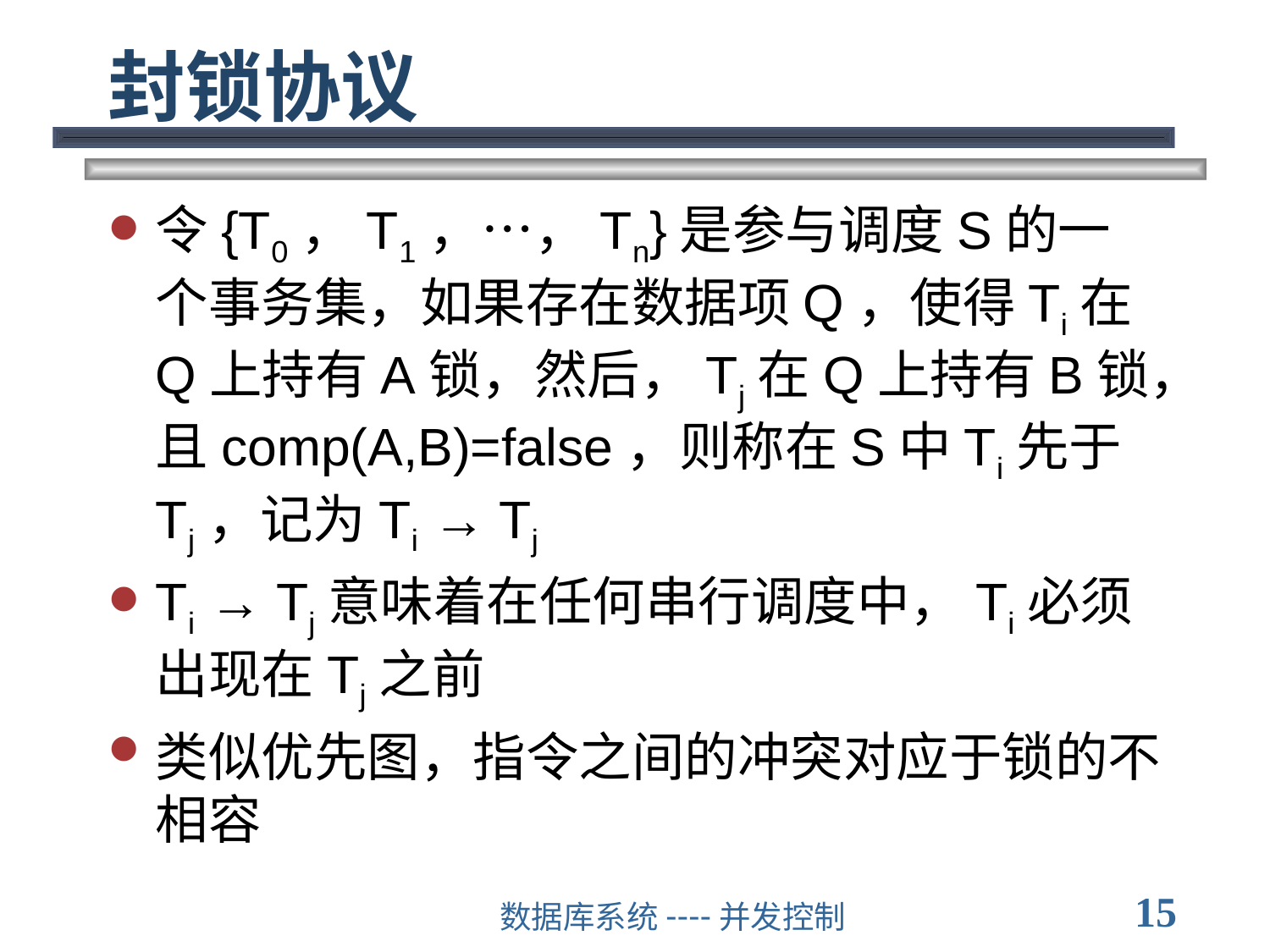

# 封锁协议
令{T0，T1，…，Tn}是参与调度S的一个事务集，如果存在数据项Q，使得Ti在Q上持有A锁，然后，Tj在Q上持有B锁，且comp(A,B)=false，则称在S中Ti先于Tj，记为Ti → Tj
Ti → Tj意味着在任何串行调度中，Ti必须出现在Tj之前
类似优先图，指令之间的冲突对应于锁的不相容
15
数据库系统----并发控制